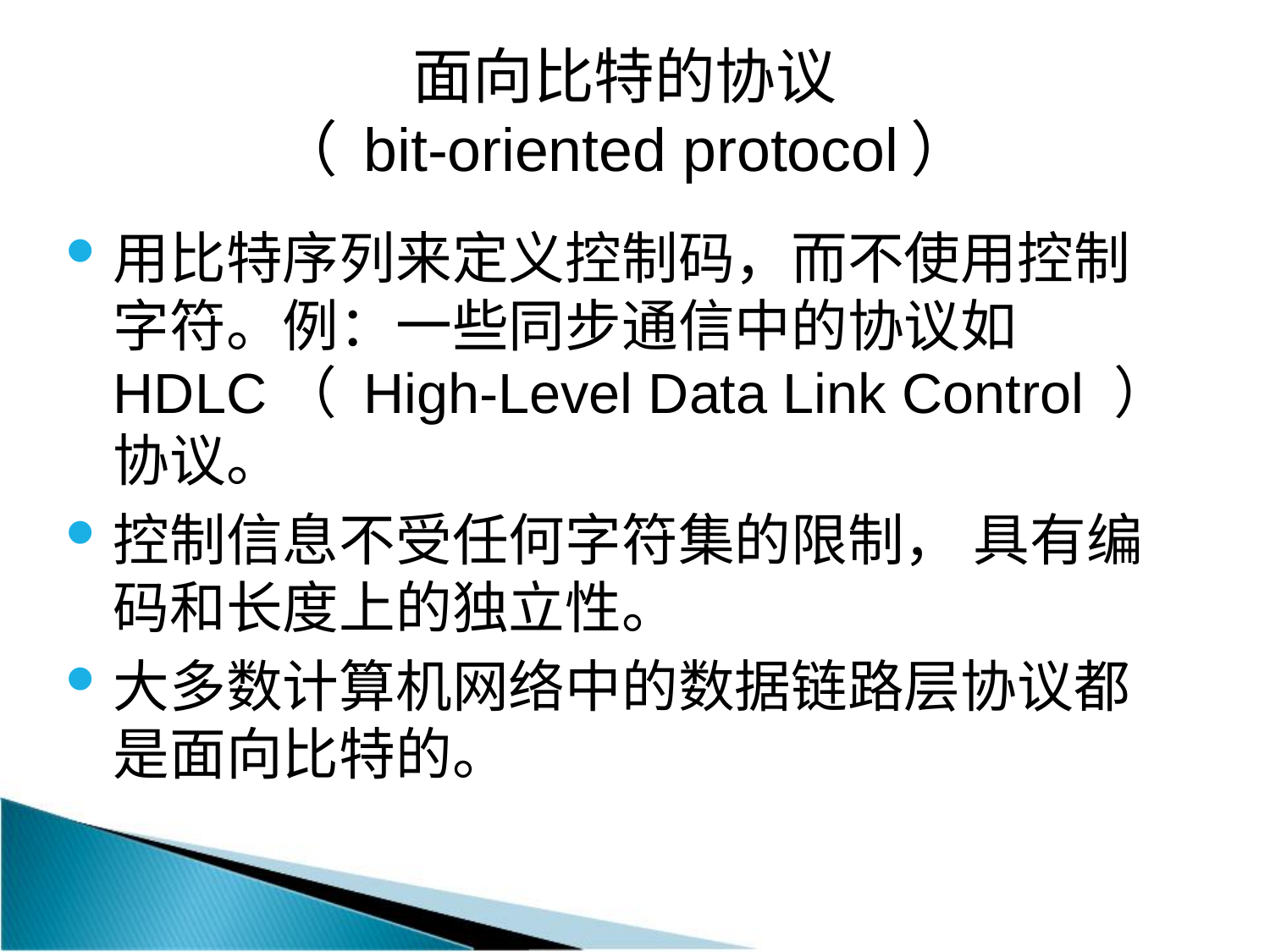

面向比特的协议
（ bit-oriented protocol）
用比特序列来定义控制码，而不使用控制字符。例：一些同步通信中的协议如HDLC（ High-Level Data Link Control ）协议。
控制信息不受任何字符集的限制， 具有编码和长度上的独立性。
大多数计算机网络中的数据链路层协议都是面向比特的。